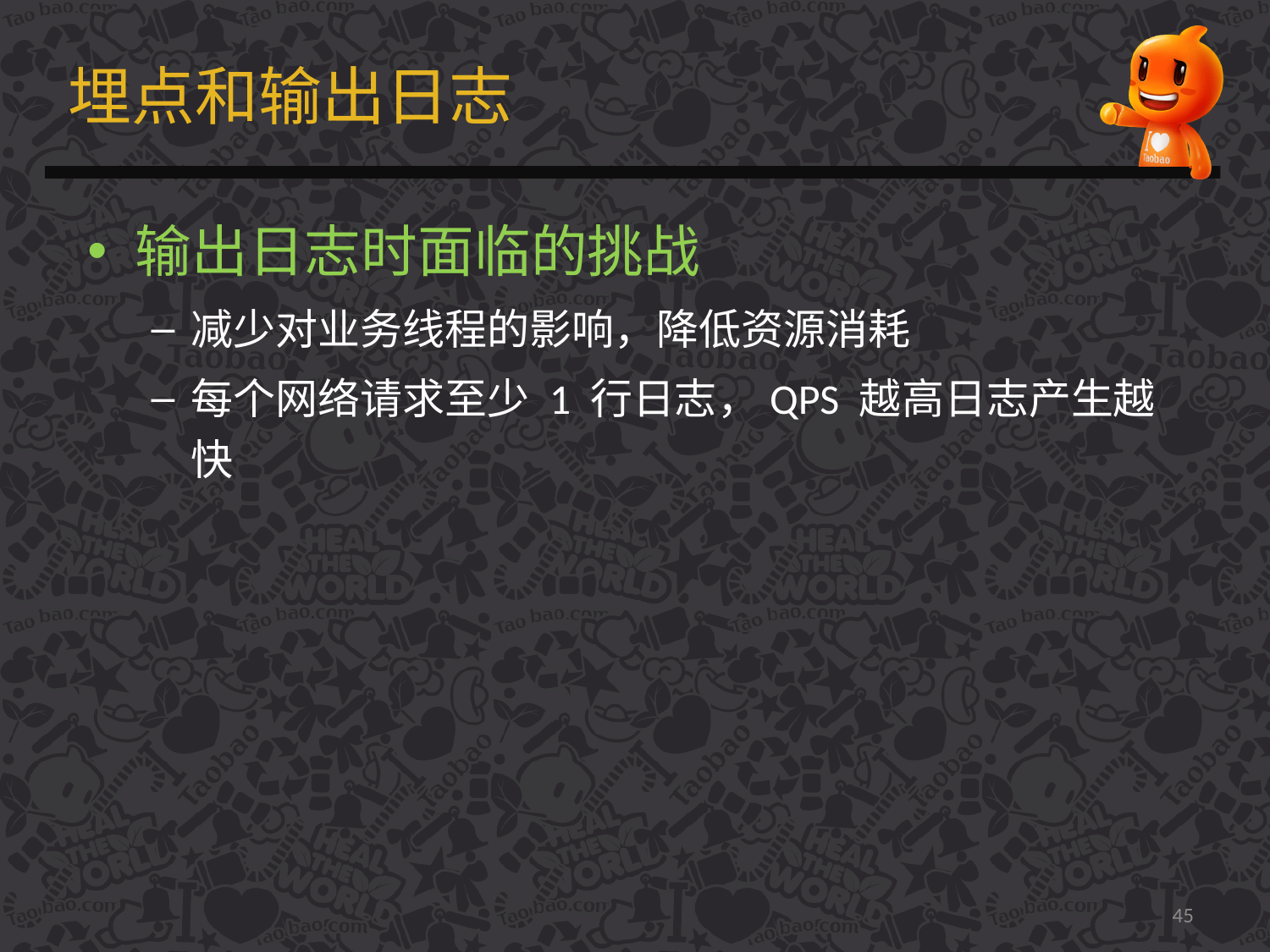

# 埋点和输出日志
输出日志时面临的挑战
减少对业务线程的影响，降低资源消耗
每个网络请求至少 1 行日志，QPS 越高日志产生越快
45